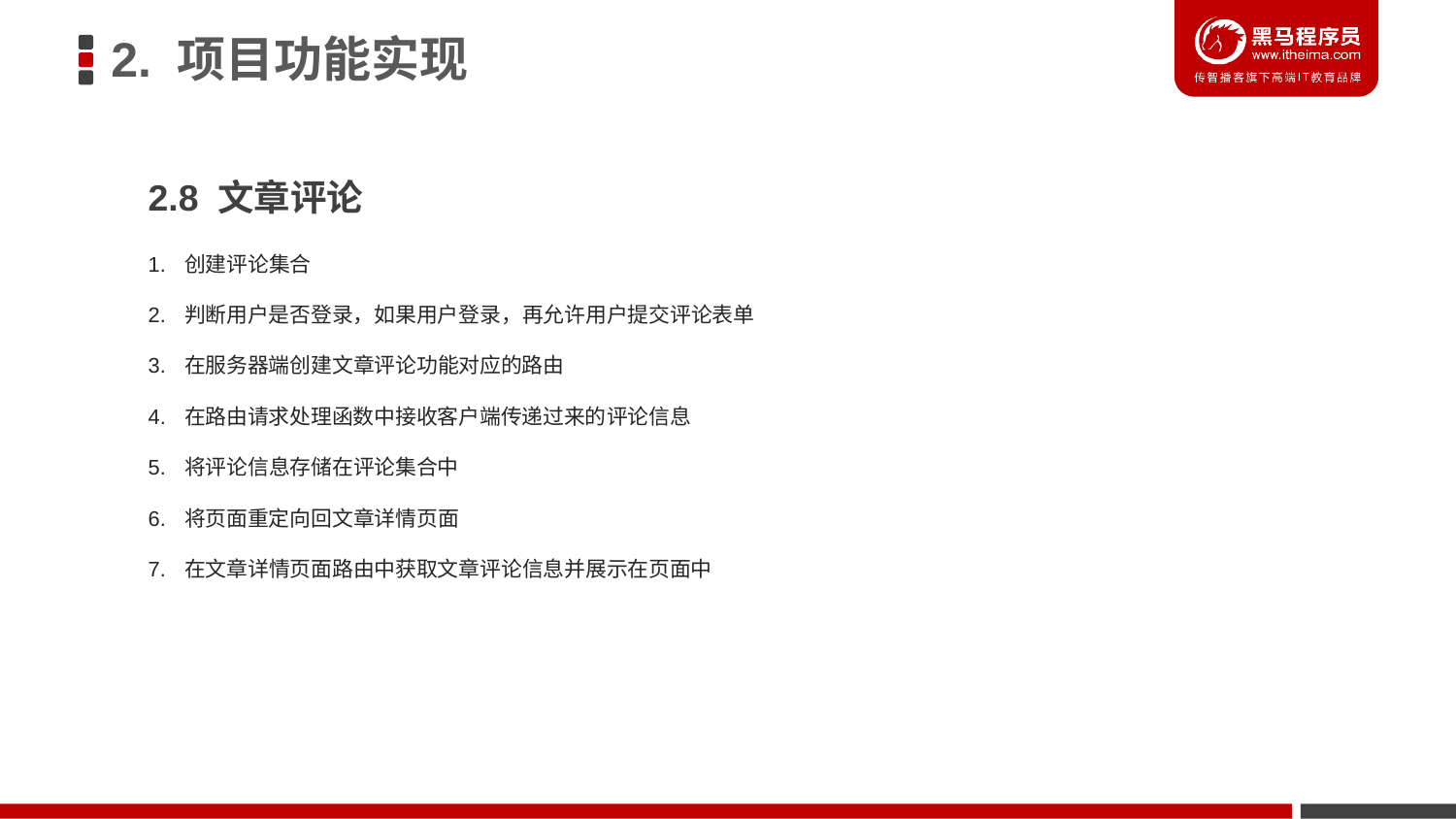

2. 项目功能实现
2.8 文章评论
创建评论集合
判断用户是否登录，如果用户登录，再允许用户提交评论表单
在服务器端创建文章评论功能对应的路由
在路由请求处理函数中接收客户端传递过来的评论信息
将评论信息存储在评论集合中
将页面重定向回文章详情页面
在文章详情页面路由中获取文章评论信息并展示在页面中